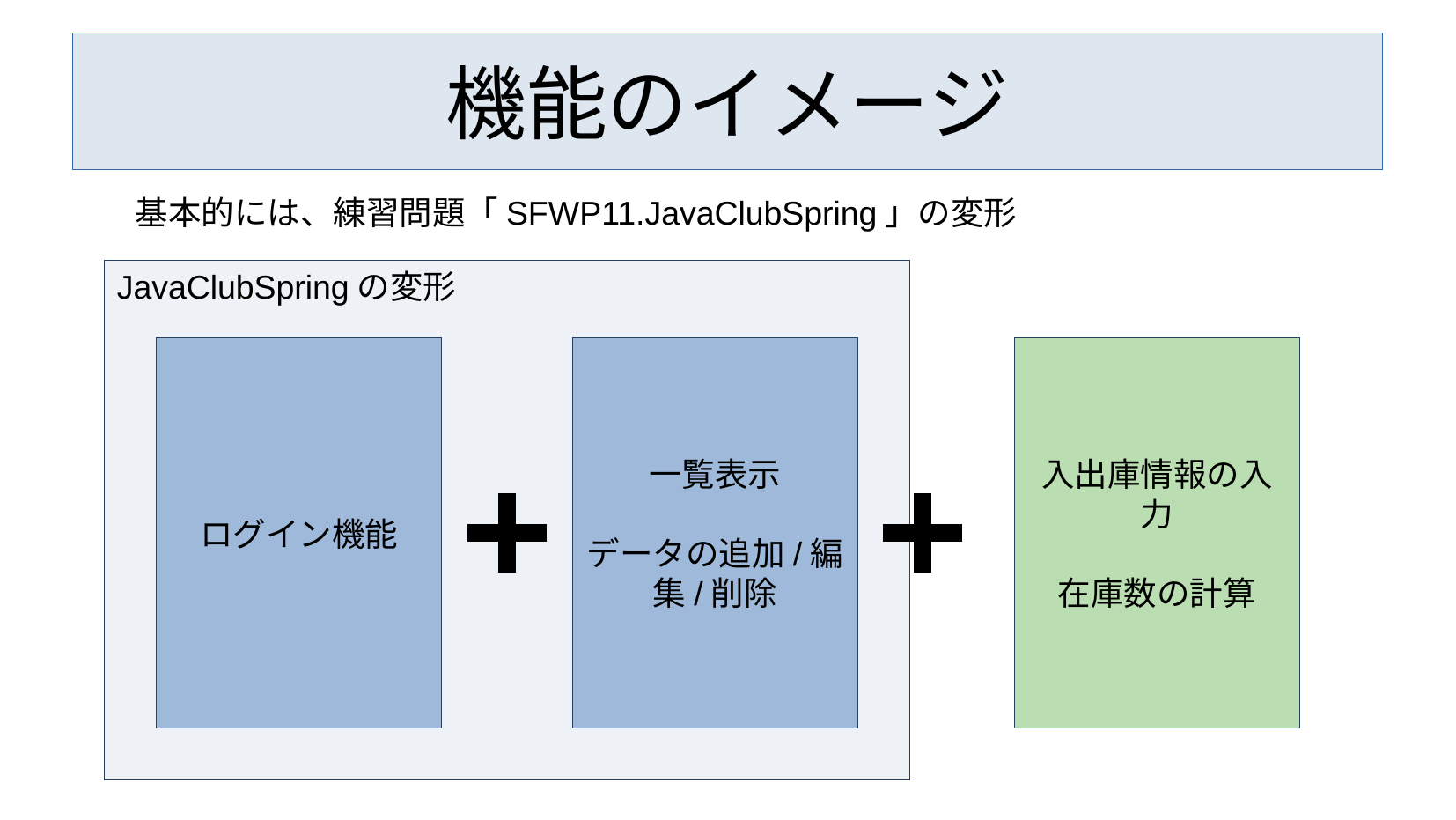

# 機能のイメージ
基本的には、練習問題「SFWP11.JavaClubSpring」の変形
JavaClubSpringの変形
ログイン機能
一覧表示

データの追加/編集/削除
入出庫情報の入力

在庫数の計算